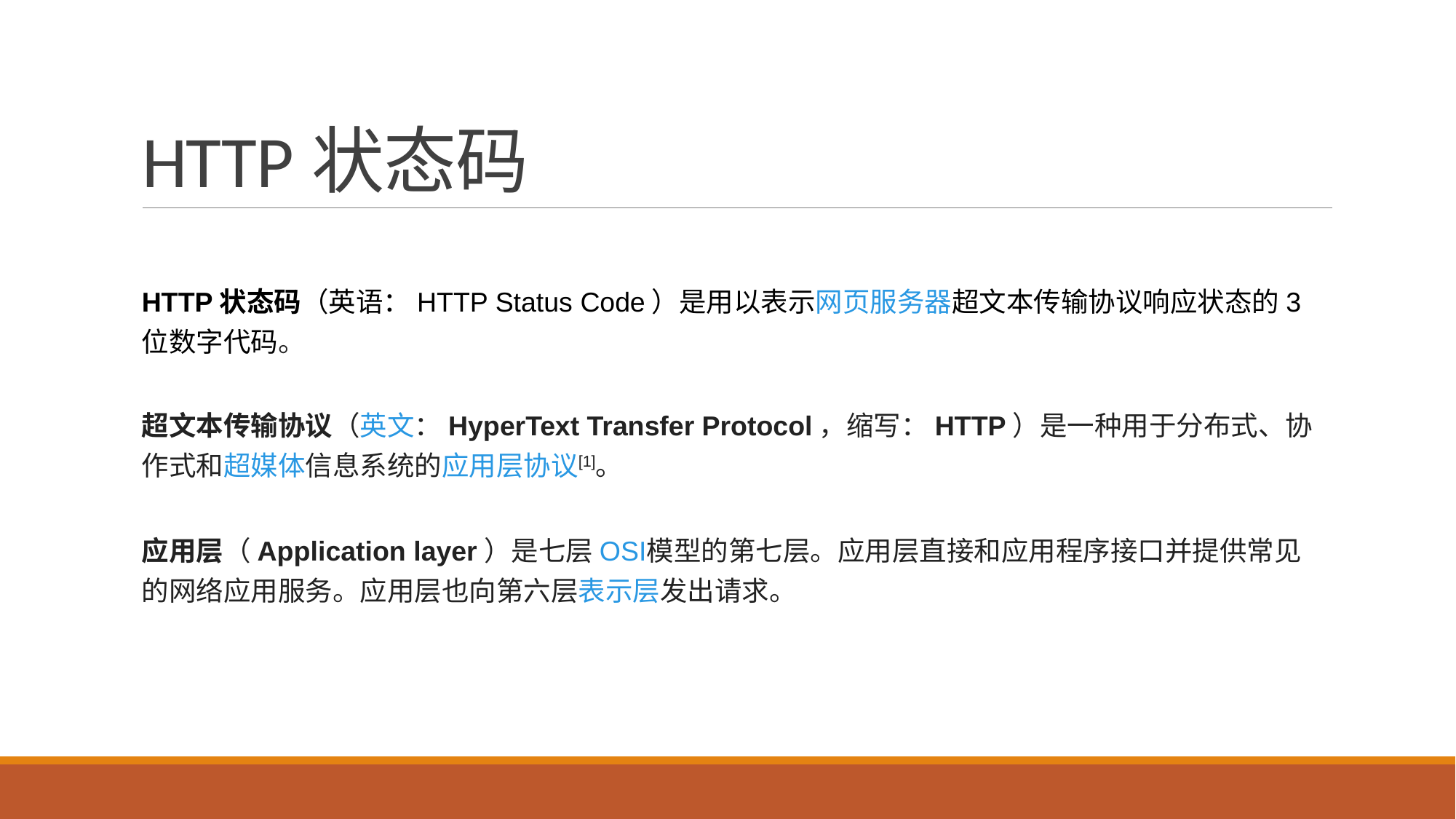

# HTTP状态码
HTTP状态码（英语：HTTP Status Code）是用以表示网页服务器超文本传输协议响应状态的3位数字代码。
超文本传输协议（英文：HyperText Transfer Protocol，缩写：HTTP）是一种用于分布式、协作式和超媒体信息系统的应用层协议[1]。
应用层（Application layer）是七层OSI模型的第七层。应用层直接和应用程序接口并提供常见的网络应用服务。应用层也向第六层表示层发出请求。